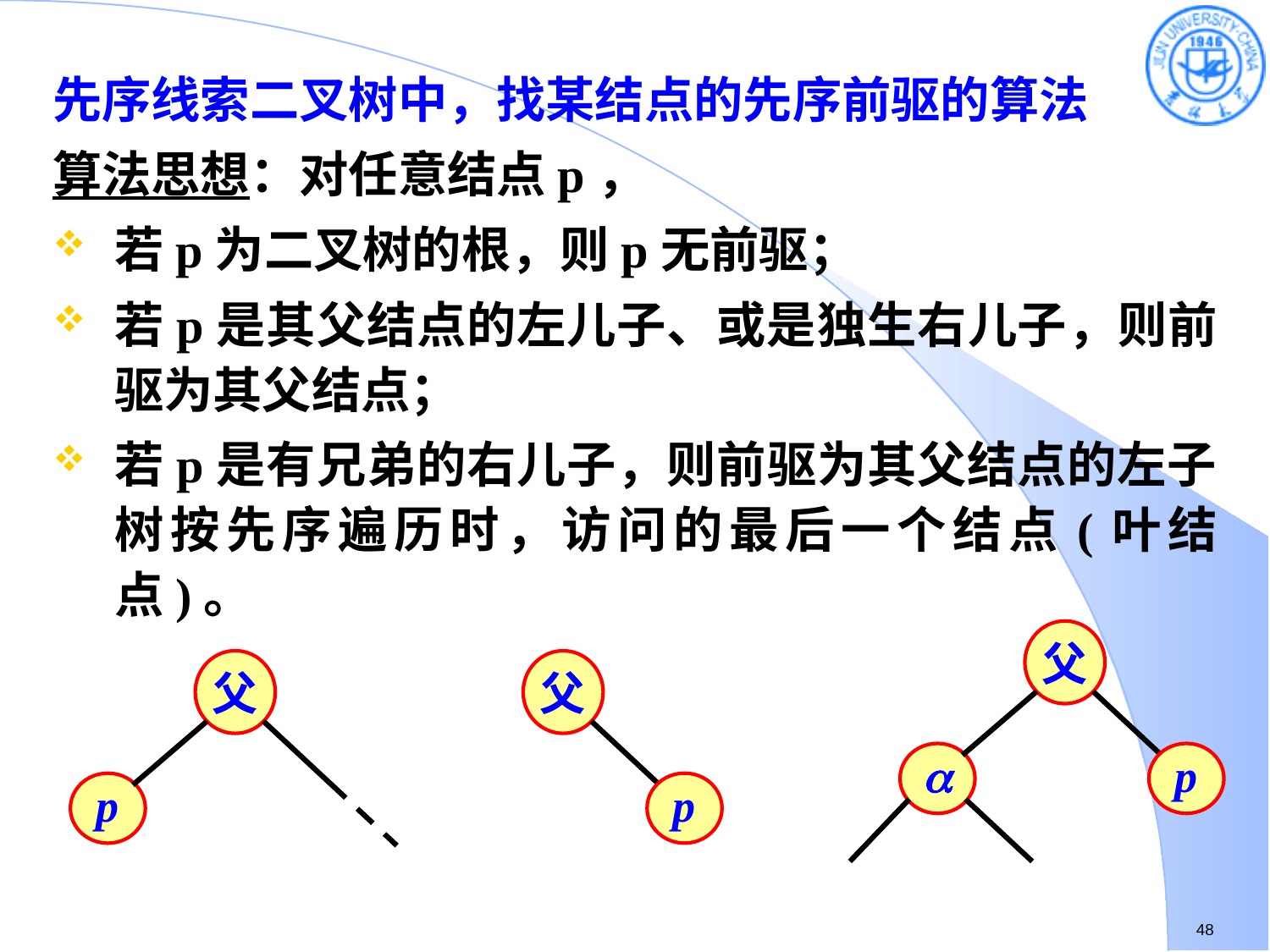

先序线索二叉树中，找某结点的先序前驱的算法
算法思想：对任意结点p，
若p为二叉树的根，则p无前驱；
若p是其父结点的左儿子、或是独生右儿子，则前驱为其父结点；
若p是有兄弟的右儿子，则前驱为其父结点的左子树按先序遍历时，访问的最后一个结点(叶结点)。
父
α
p
父
p
父
p